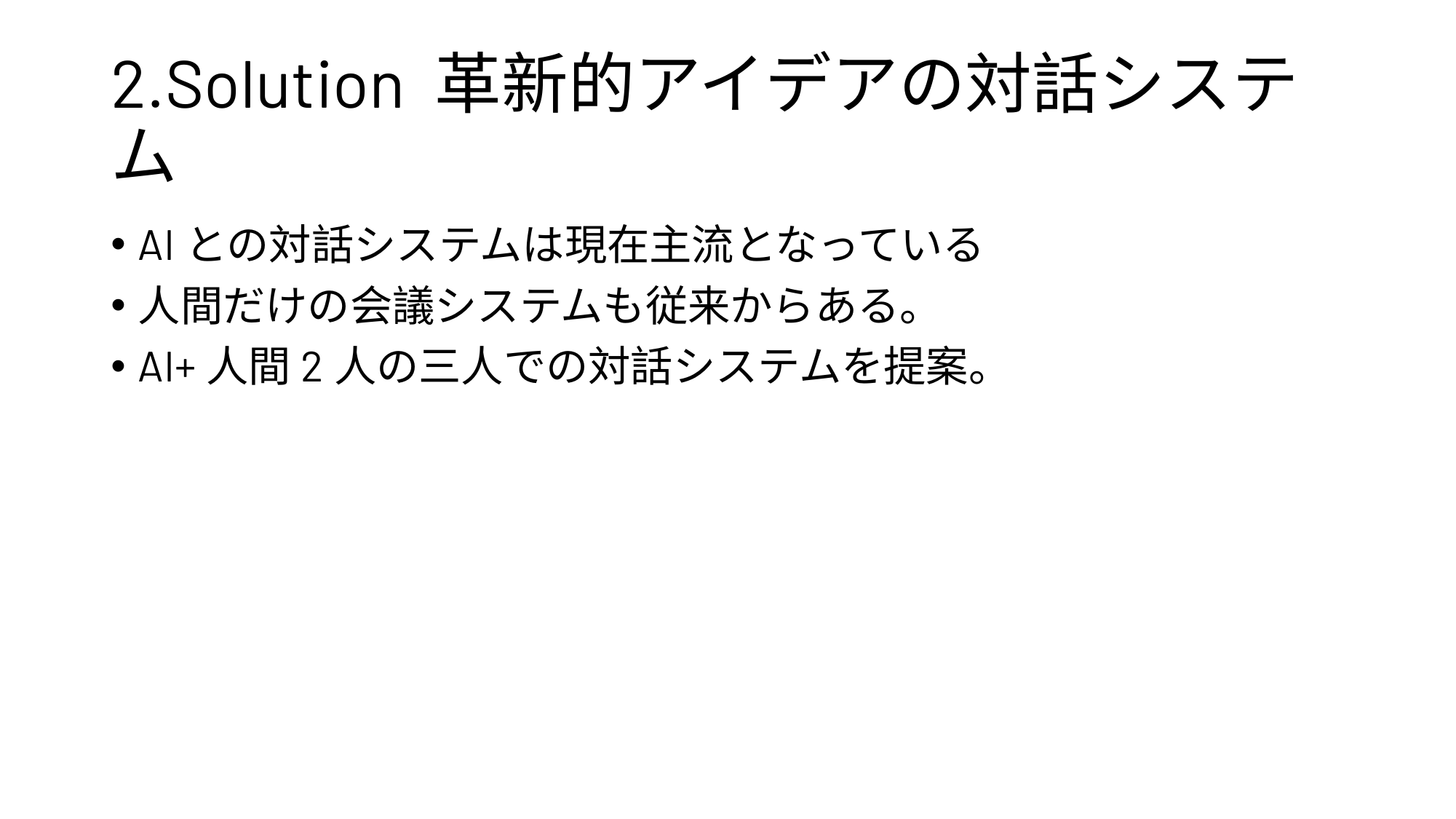

# 2.Solution 革新的アイデアの対話システム
AIとの対話システムは現在主流となっている
人間だけの会議システムも従来からある。
AI+人間2人の三人での対話システムを提案。